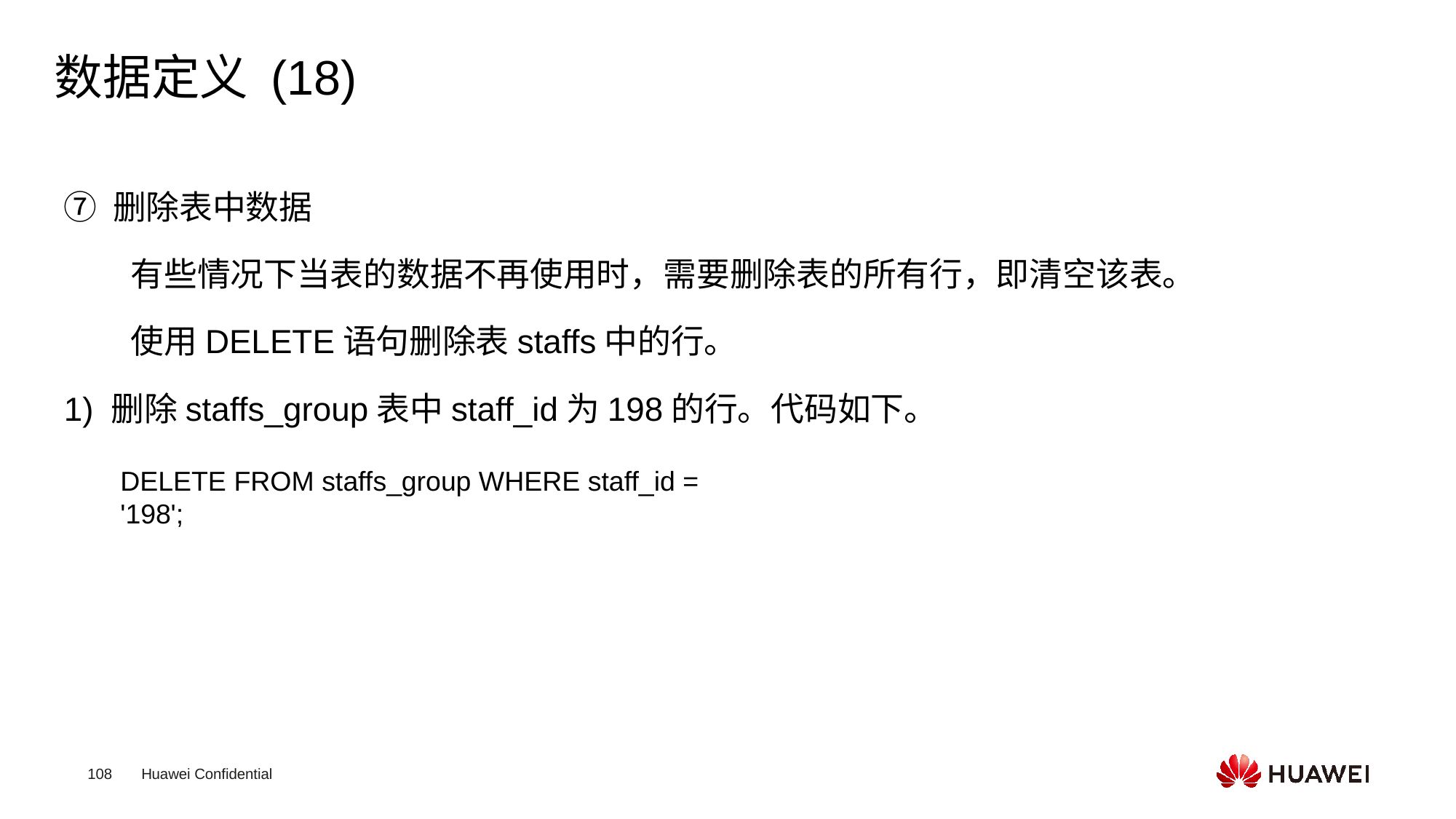

# 数据定义 (18)
⑦ 删除表中数据
有些情况下当表的数据不再使用时，需要删除表的所有行，即清空该表。
使用DELETE语句删除表staffs中的行。
1) 删除staffs_group表中staff_id为198的行。代码如下。
DELETE FROM staffs_group WHERE staff_id = '198';